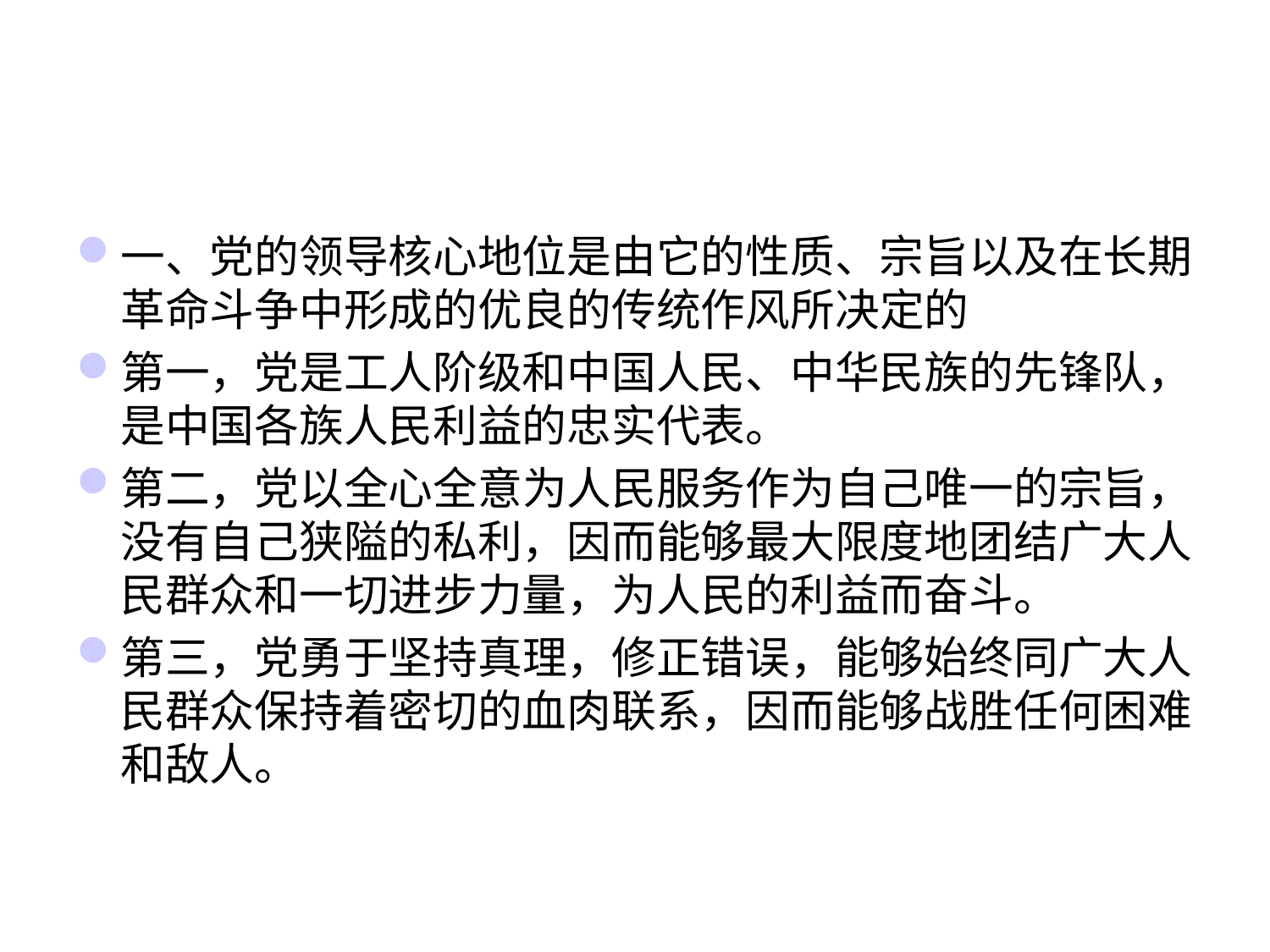

#
一、党的领导核心地位是由它的性质、宗旨以及在长期革命斗争中形成的优良的传统作风所决定的
第一，党是工人阶级和中国人民、中华民族的先锋队，是中国各族人民利益的忠实代表。
第二，党以全心全意为人民服务作为自己唯一的宗旨，没有自己狭隘的私利，因而能够最大限度地团结广大人民群众和一切进步力量，为人民的利益而奋斗。
第三，党勇于坚持真理，修正错误，能够始终同广大人民群众保持着密切的血肉联系，因而能够战胜任何困难和敌人。